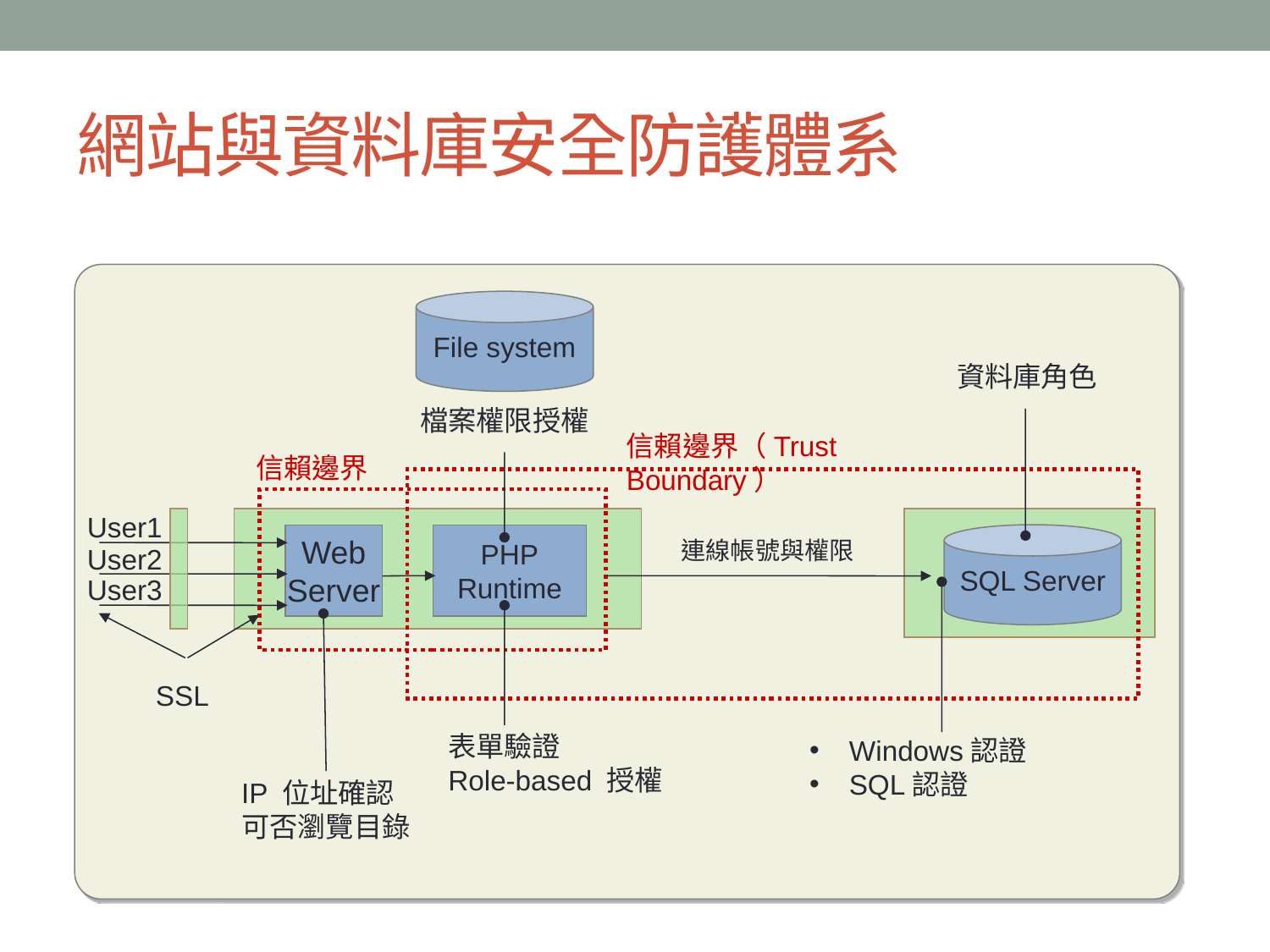

# 網站與資料庫安全防護體系

File system
資料庫角色
檔案權限授權

信賴邊界（Trust Boundary）
信賴邊界

User1

SQL Server
Web
Server
PHP
Runtime
連線帳號與權限
User2

User3

SSL
表單驗證
Role-based 授權
Windows認證
SQL認證
IP 位址確認
可否瀏覽目錄